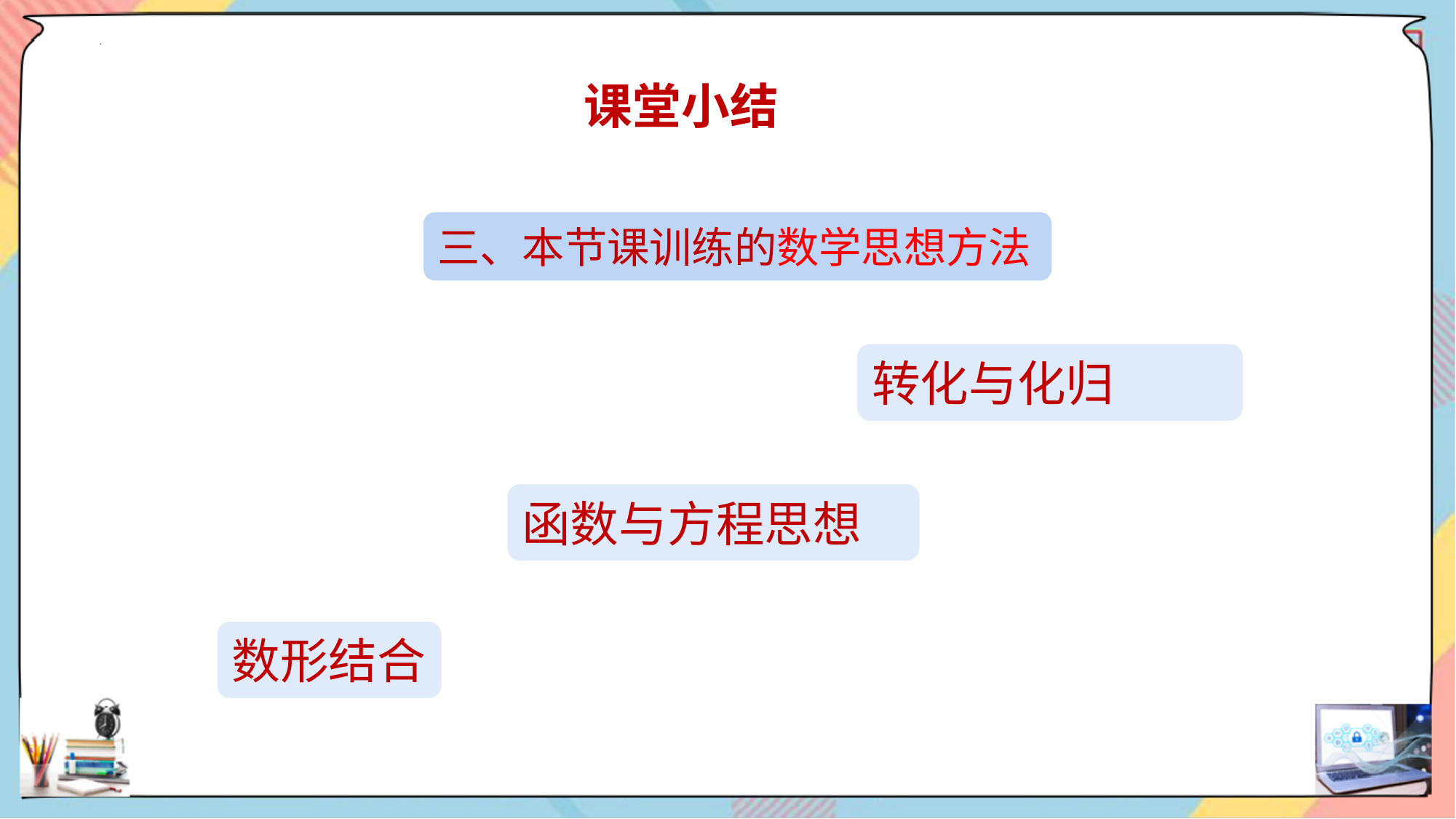

课堂小结
三、本节课训练的数学思想方法
转化与化归
函数与方程思想
数形结合